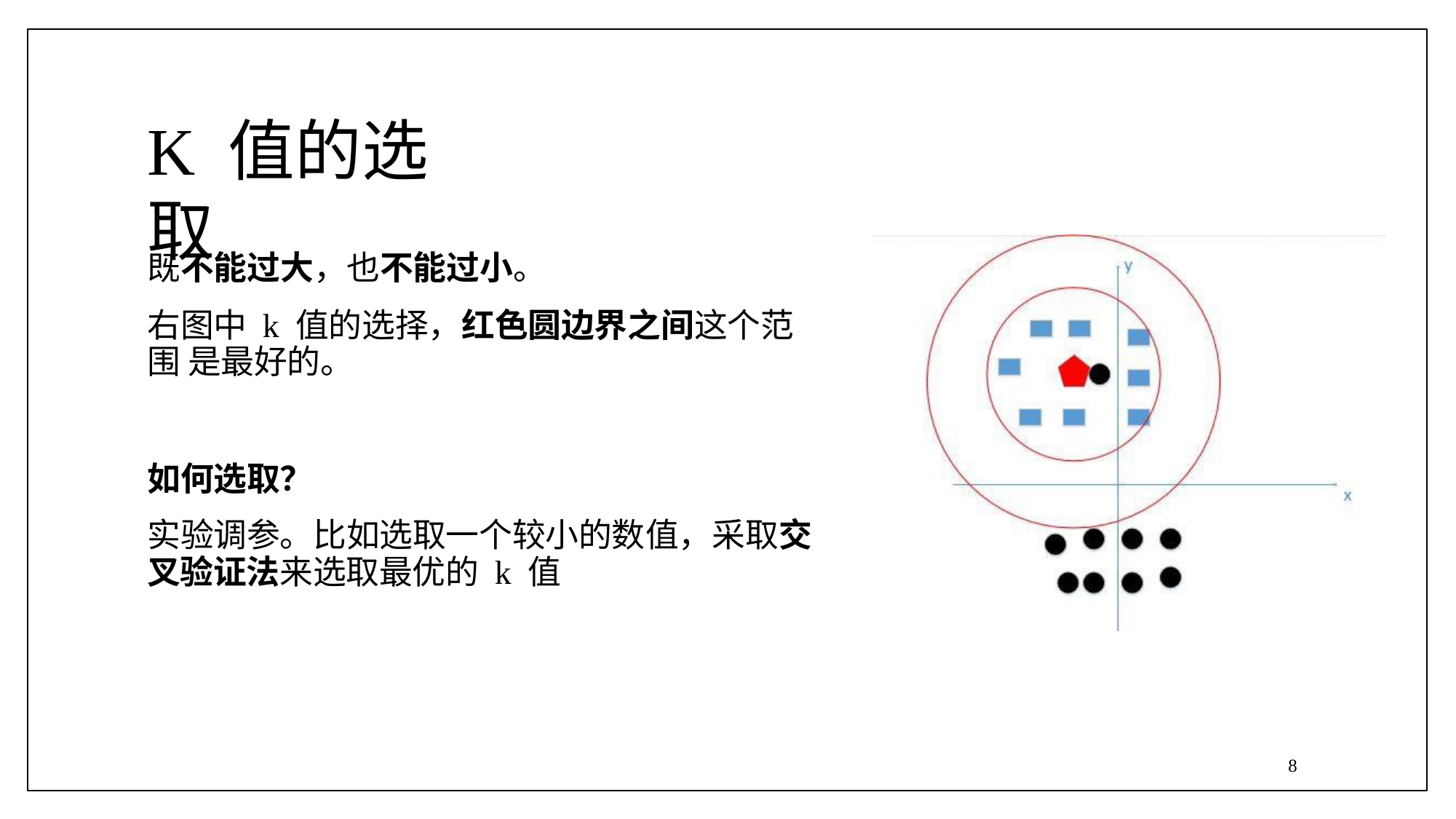

# K 值的选取
既不能过大，也不能过小。
右图中 k 值的选择，红色圆边界之间这个范围 是最好的。

如何选取？
实验调参。比如选取一个较小的数值，采取交
叉验证法来选取最优的 k 值

8